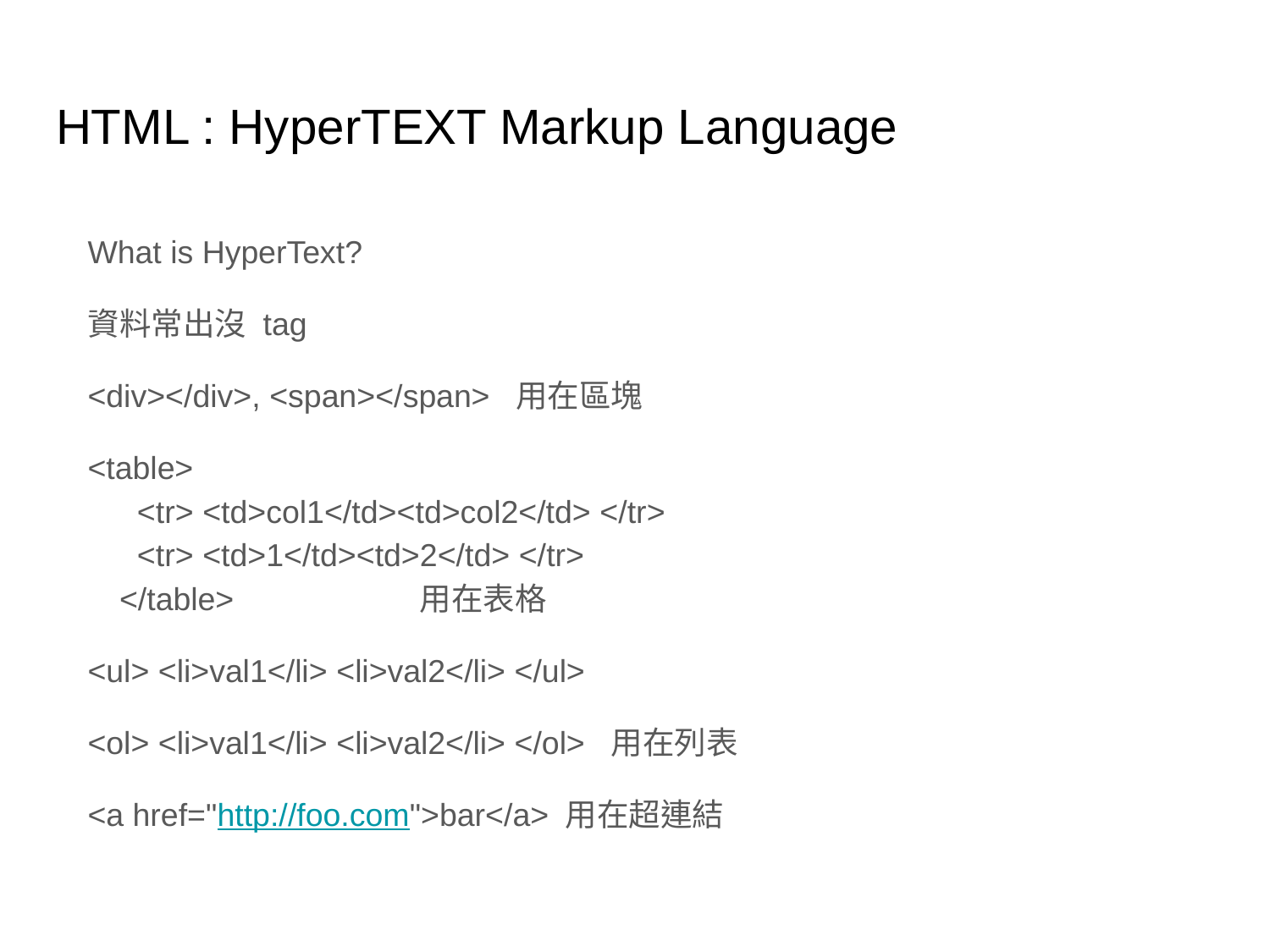

# HTML : HyperTEXT Markup Language
What is HyperText?
資料常出沒 tag
<div></div>, <span></span>  用在區塊
<table>
  <tr> <td>col1</td><td>col2</td> </tr>
  <tr> <td>1</td><td>2</td> </tr>
</table>                    用在表格
<ul> <li>val1</li> <li>val2</li> </ul>
<ol> <li>val1</li> <li>val2</li> </ol>  用在列表
<a href="http://foo.com">bar</a> 用在超連結